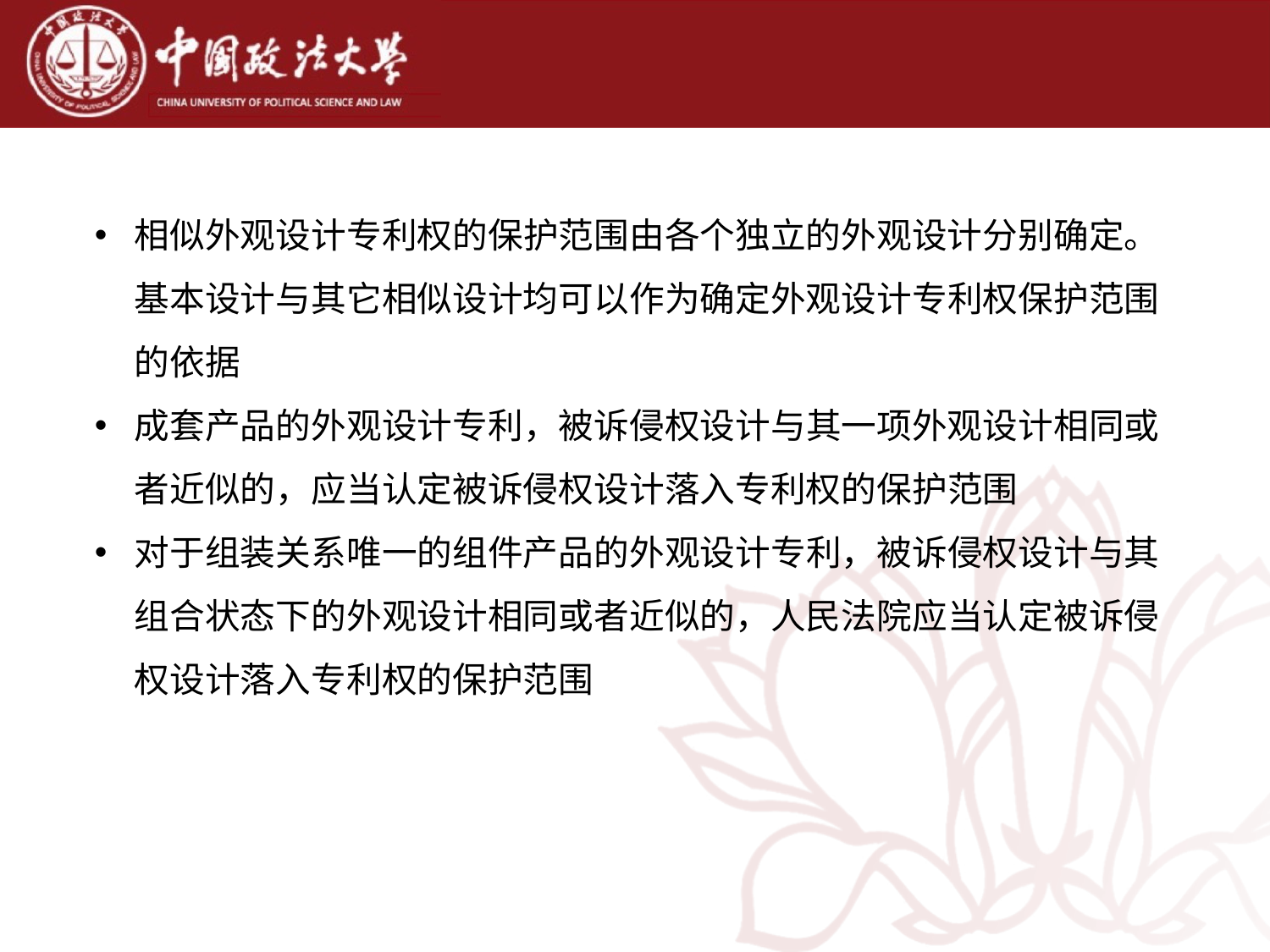

专利权的保护范围
相似外观设计专利权的保护范围由各个独立的外观设计分别确定。基本设计与其它相似设计均可以作为确定外观设计专利权保护范围的依据
成套产品的外观设计专利，被诉侵权设计与其一项外观设计相同或者近似的，应当认定被诉侵权设计落入专利权的保护范围
对于组装关系唯一的组件产品的外观设计专利，被诉侵权设计与其组合状态下的外观设计相同或者近似的，人民法院应当认定被诉侵权设计落入专利权的保护范围